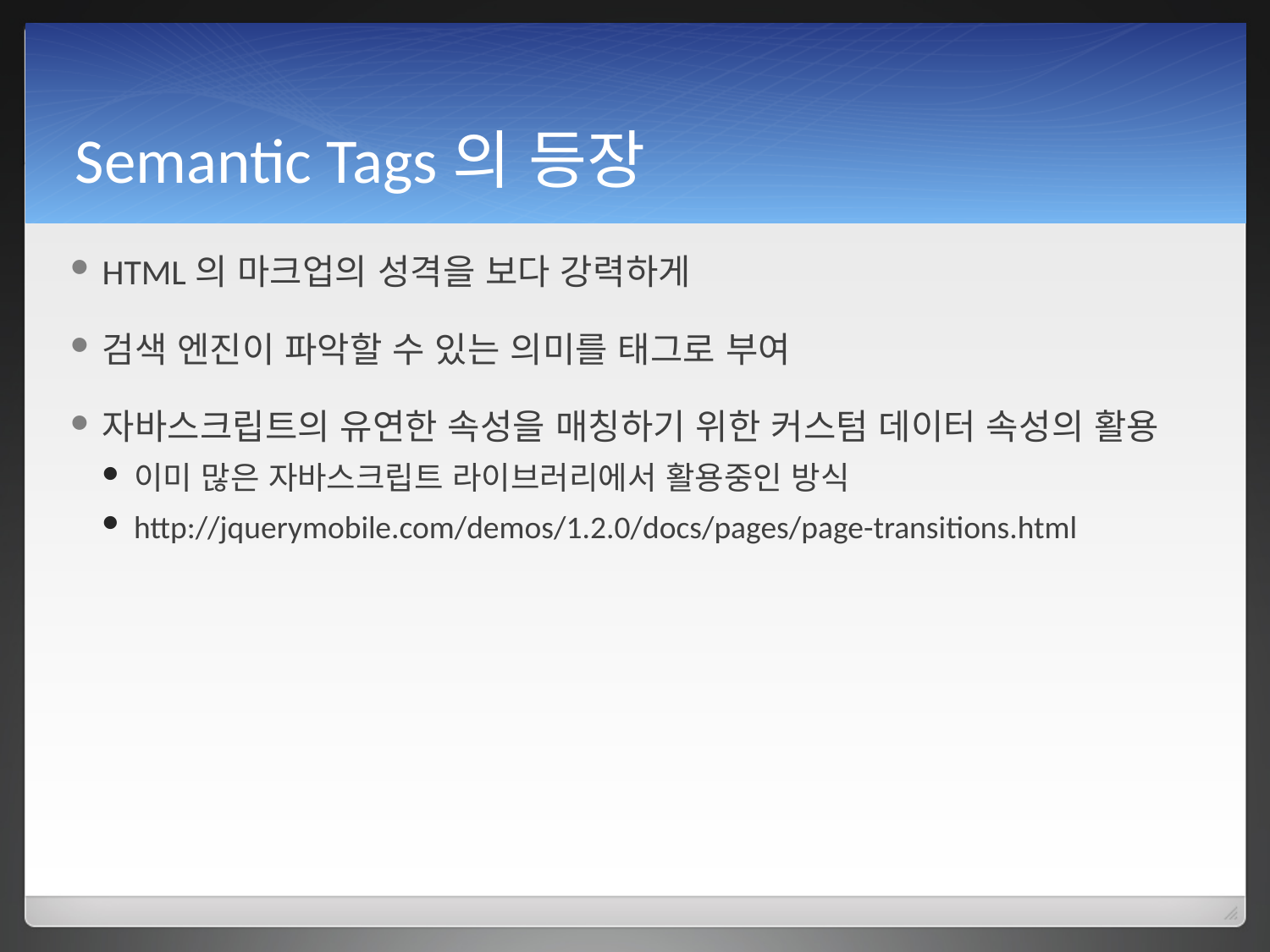

# Semantic Tags의 등장
HTML의 마크업의 성격을 보다 강력하게
검색 엔진이 파악할 수 있는 의미를 태그로 부여
자바스크립트의 유연한 속성을 매칭하기 위한 커스텀 데이터 속성의 활용
이미 많은 자바스크립트 라이브러리에서 활용중인 방식
http://jquerymobile.com/demos/1.2.0/docs/pages/page-transitions.html